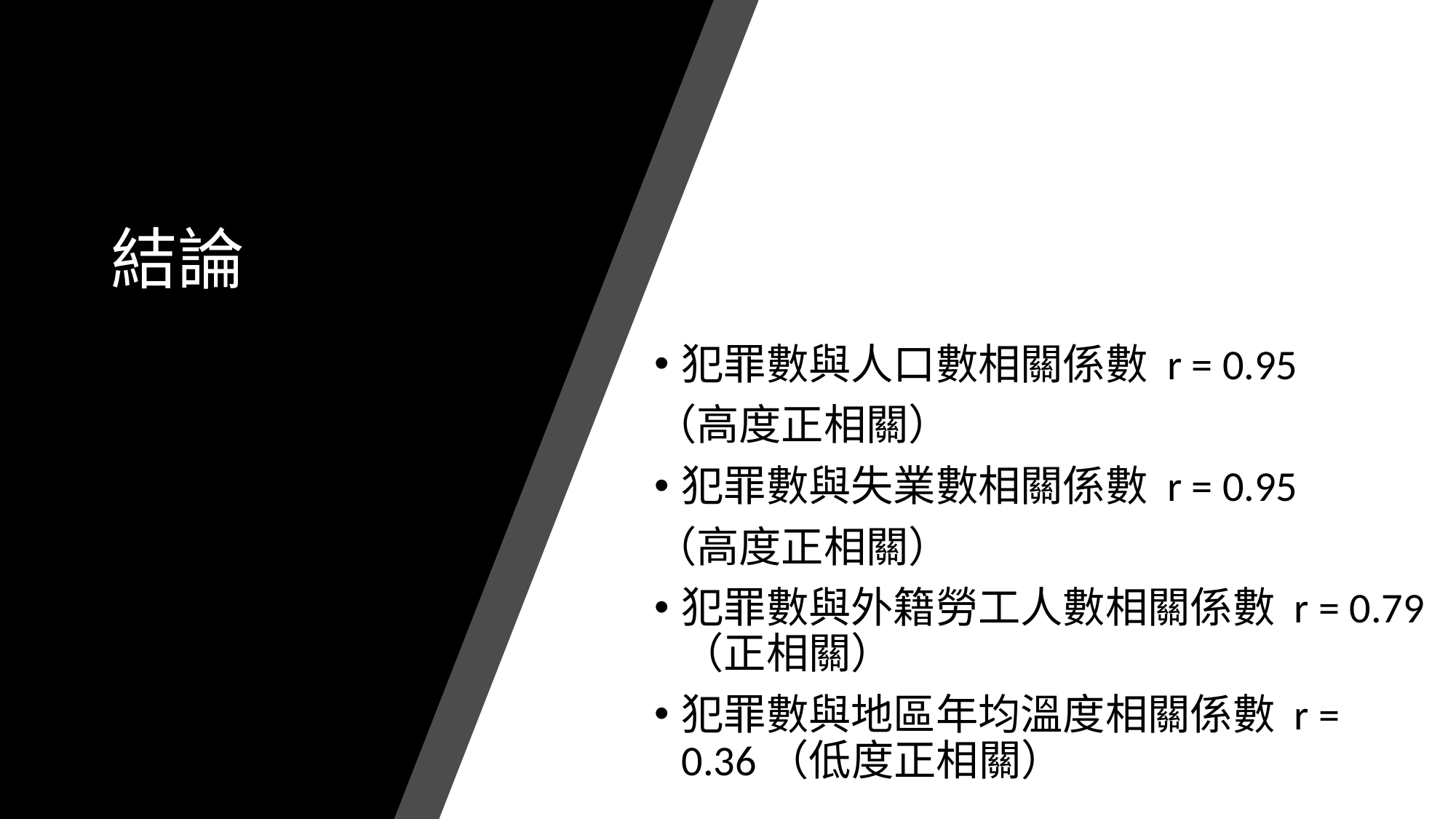

# 結論
犯罪數與人口數相關係數 r = 0.95
（高度正相關）
犯罪數與失業數相關係數 r = 0.95
（高度正相關）
犯罪數與外籍勞工人數相關係數 r = 0.79 （正相關）
犯罪數與地區年均溫度相關係數 r = 0.36（低度正相關）